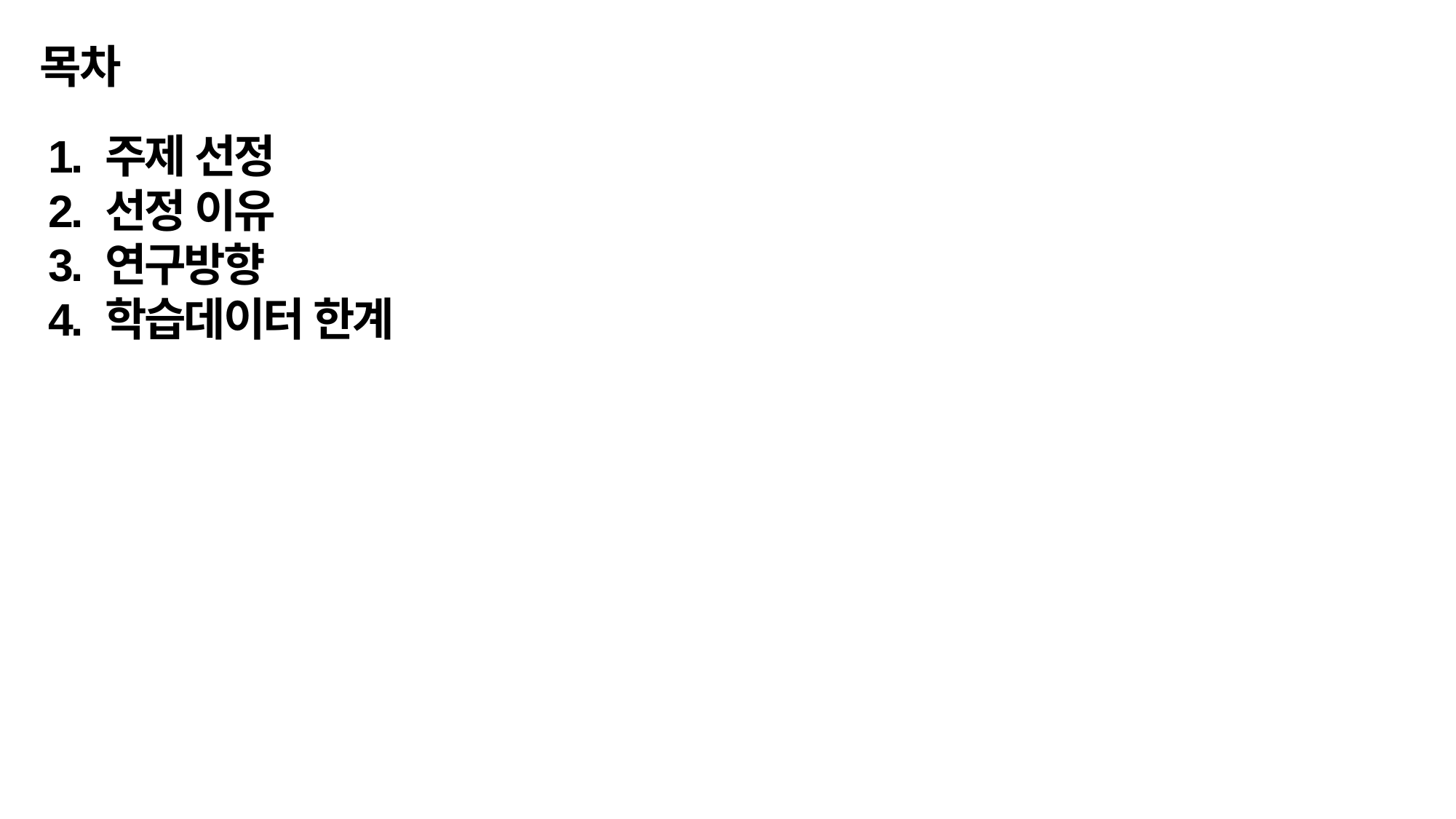

목차
1. 주제 선정
2. 선정 이유
3. 연구방향
4. 학습데이터 한계